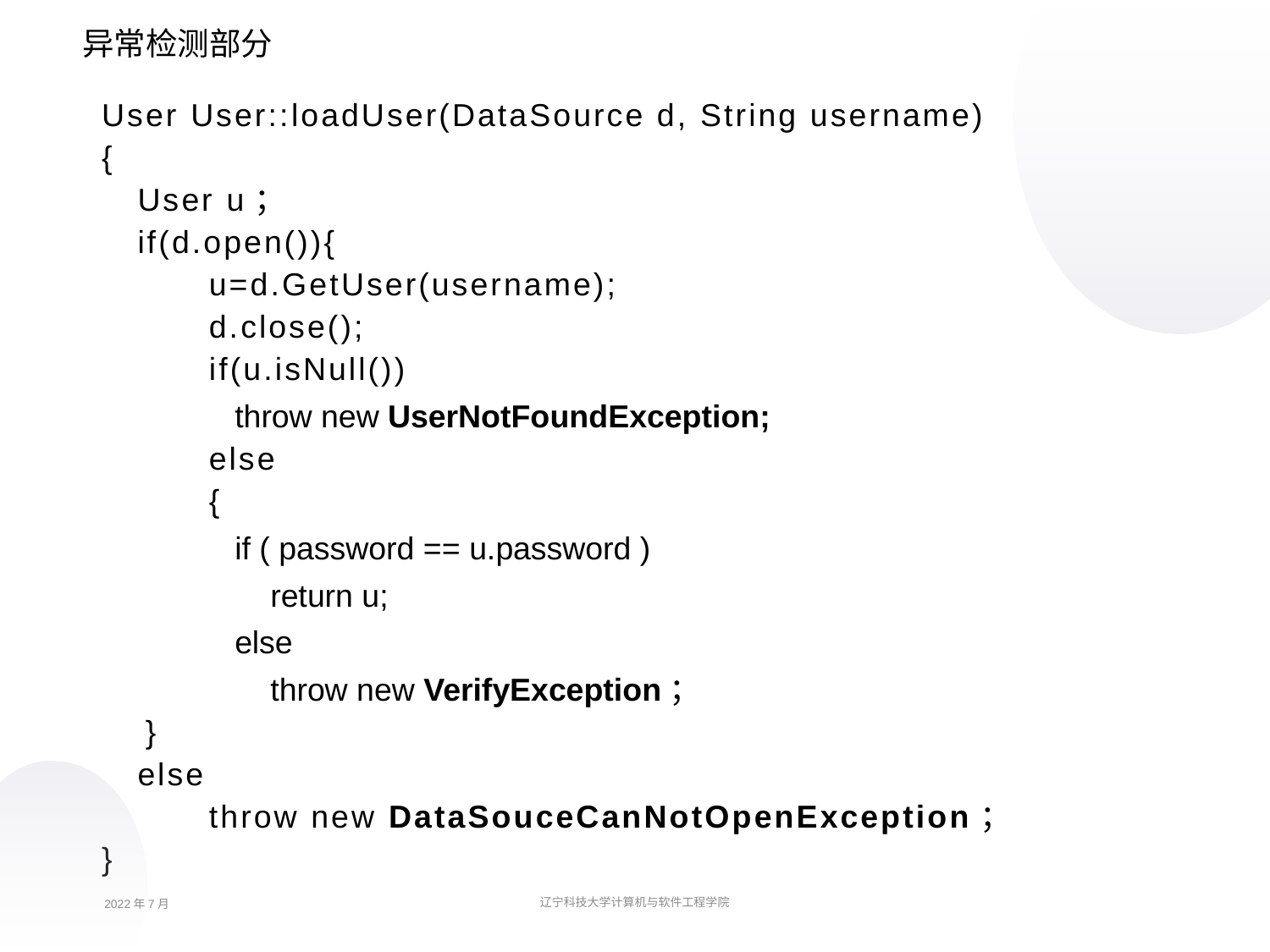

异常检测部分
User User::loadUser(DataSource d, String username)
{
User u；
if(d.open()){
u=d.GetUser(username);
d.close();
if(u.isNull())
throw new UserNotFoundException;
else
{
if ( password == u.password )
return u;
else
throw new VerifyException；
}
else
throw new DataSouceCanNotOpenException；
}

2022年7月
辽宁科技大学计算机与软件工程学院
128